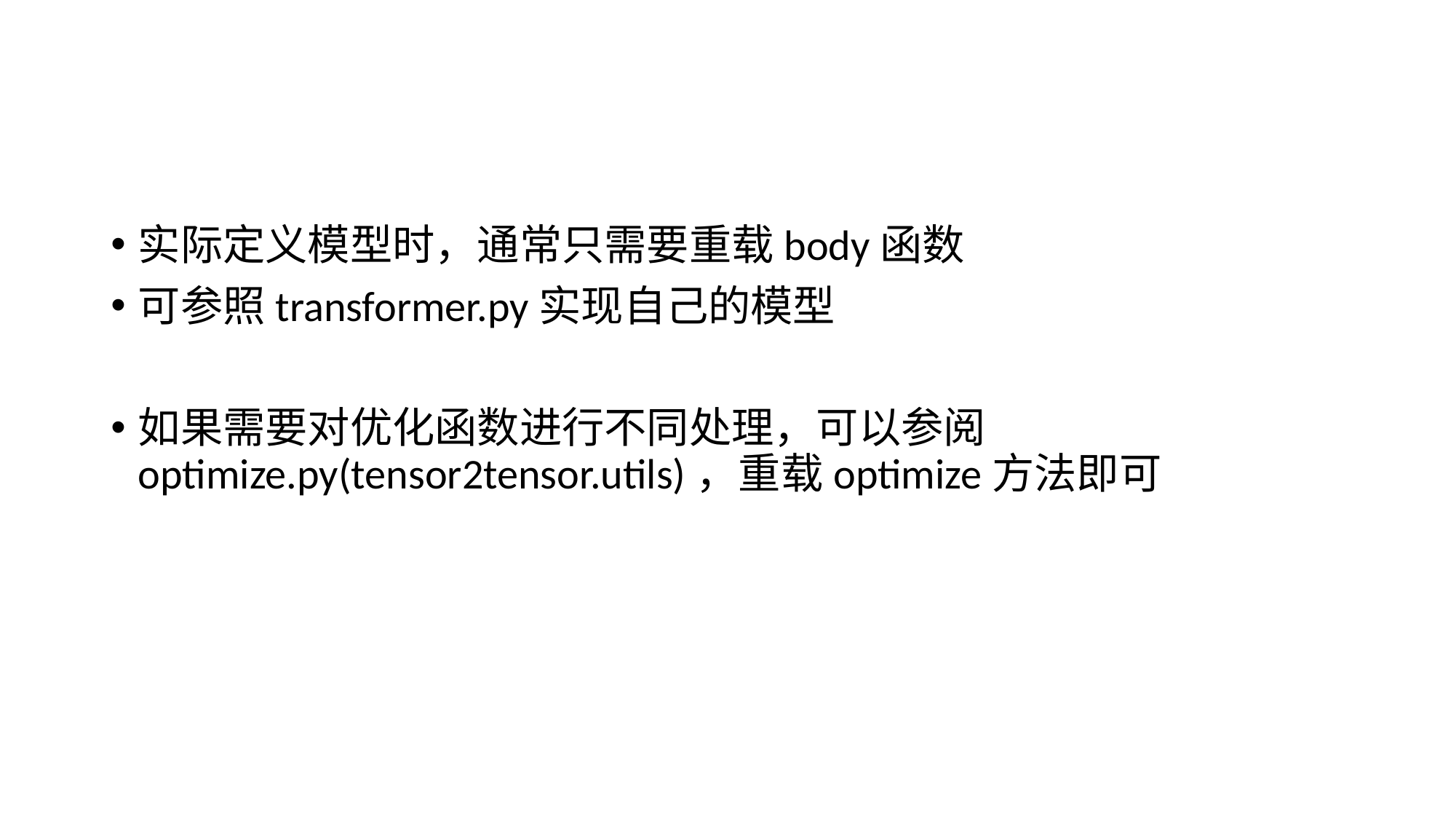

#
实际定义模型时，通常只需要重载body函数
可参照transformer.py实现自己的模型

如果需要对优化函数进行不同处理，可以参阅optimize.py(tensor2tensor.utils)，重载optimize方法即可